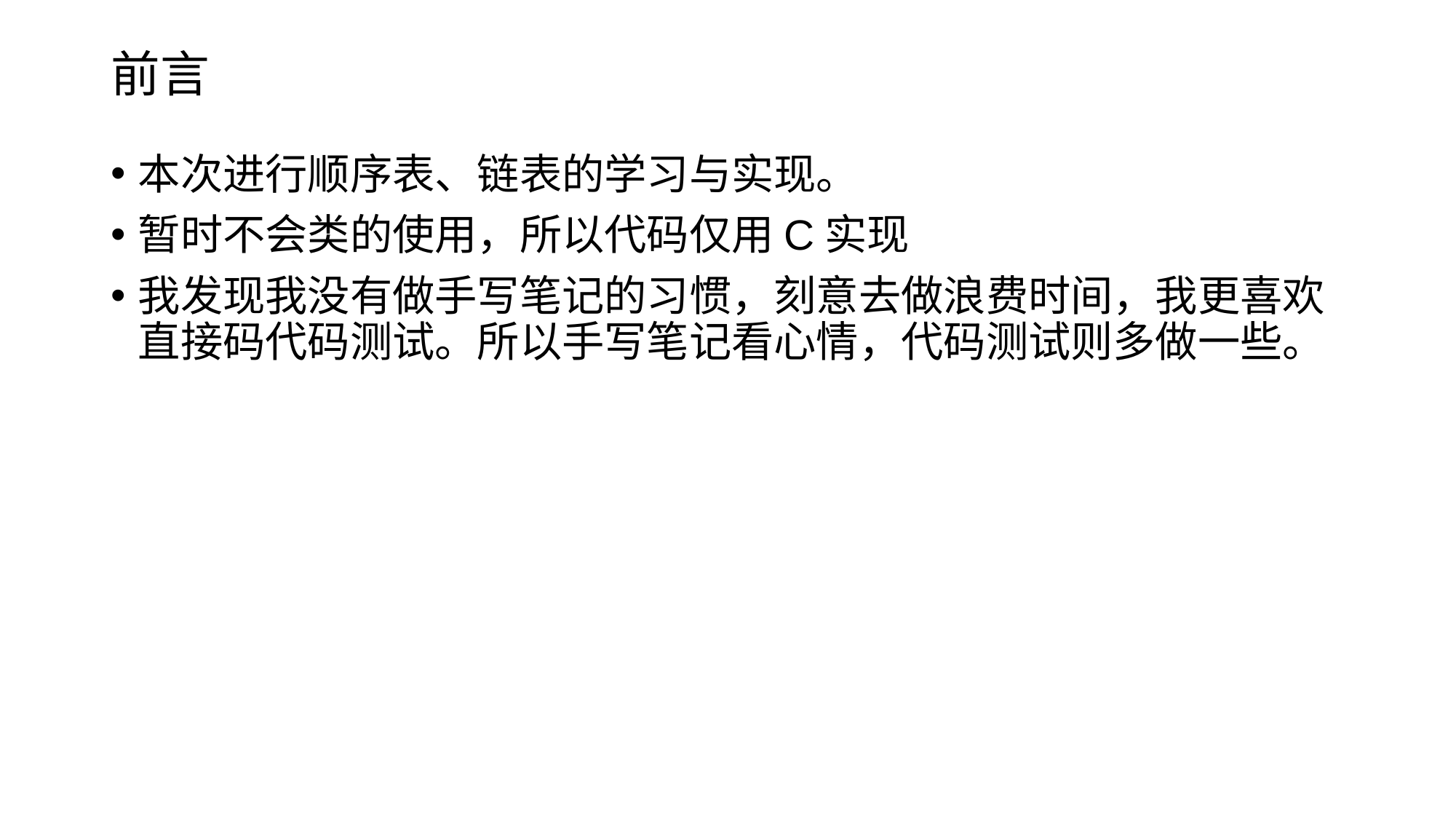

# 前言
本次进行顺序表、链表的学习与实现。
暂时不会类的使用，所以代码仅用C实现
我发现我没有做手写笔记的习惯，刻意去做浪费时间，我更喜欢直接码代码测试。所以手写笔记看心情，代码测试则多做一些。